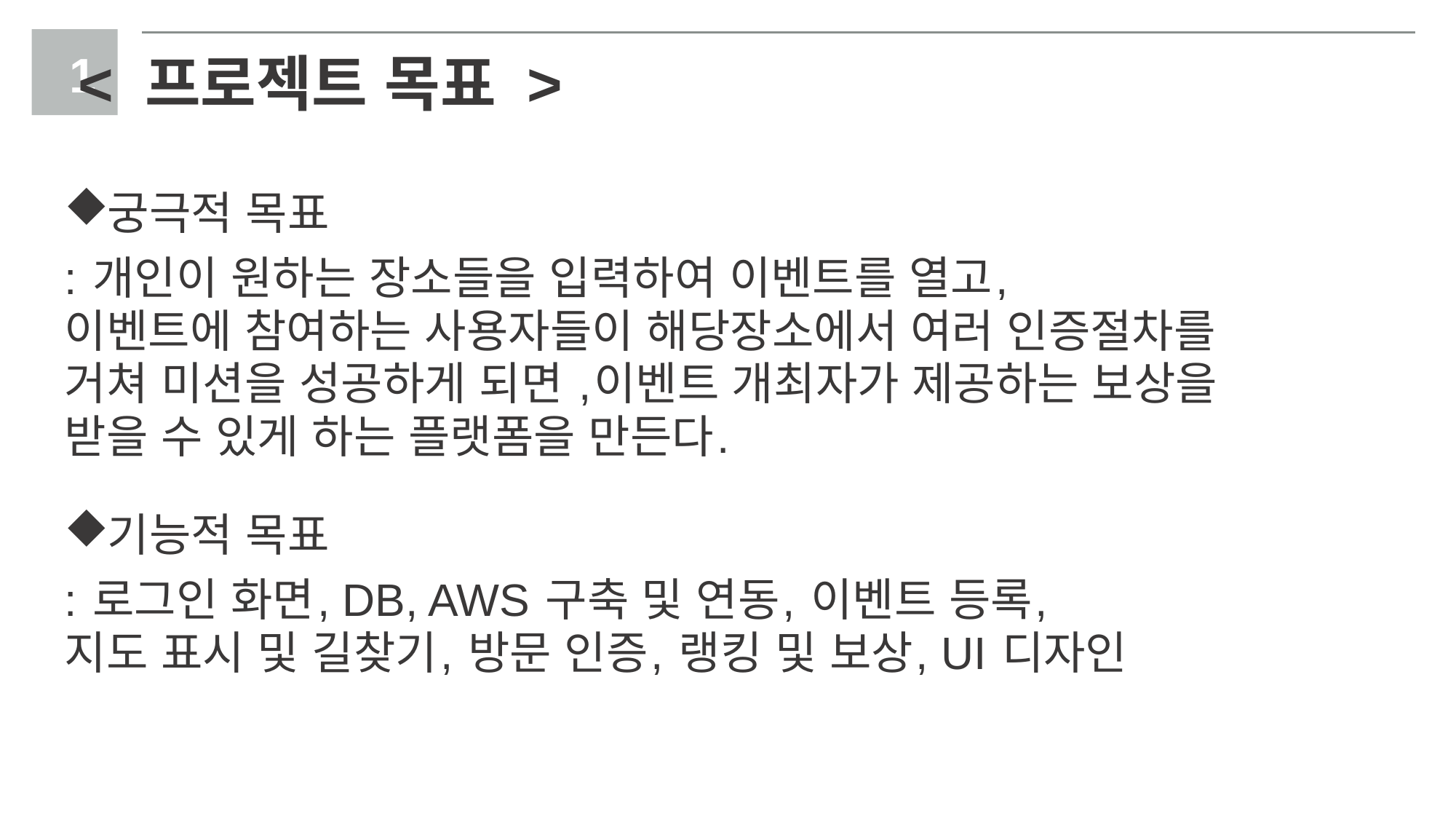

1
< 프로젝트 목표 >

 궁극적 목표

: 개인이 원하는 장소들을 입력하여 이벤트를 열고,
이벤트에 참여하는 사용자들이 해당장소에서 여러 인증절차를
거쳐 미션을 성공하게 되면 ,이벤트 개최자가 제공하는 보상을
받을 수 있게 하는 플랫폼을 만든다.

 기능적 목표

: 로그인 화면, DB, AWS 구축 및 연동, 이벤트 등록,
지도 표시 및 길찾기, 방문 인증, 랭킹 및 보상, UI 디자인

Copyrightⓒ. Saebyeol Yu. All Rights Reserved.